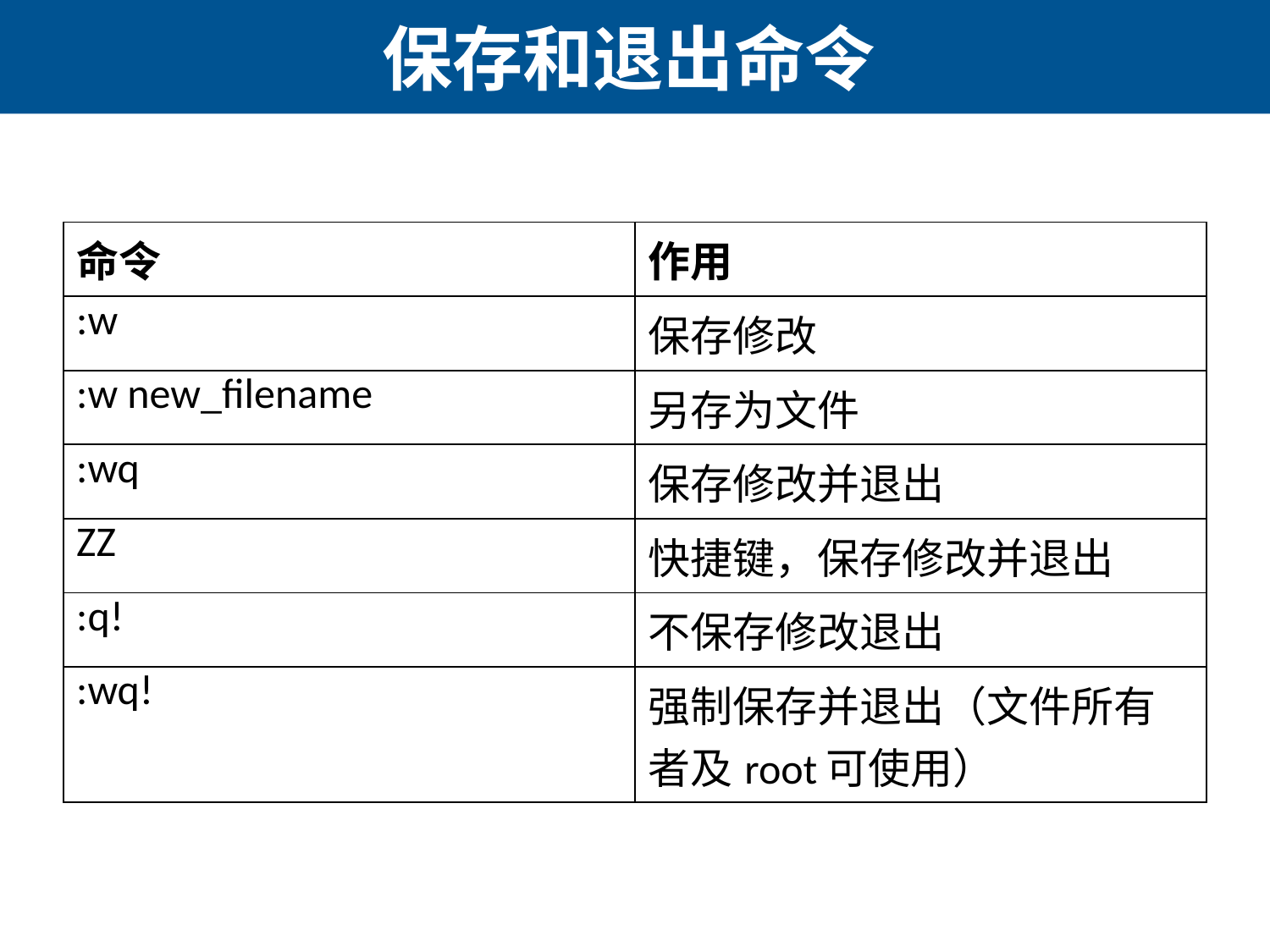

# 保存和退出命令
| 命令 | 作用 |
| --- | --- |
| :w | 保存修改 |
| :w new\_filename | 另存为文件 |
| :wq | 保存修改并退出 |
| ZZ | 快捷键，保存修改并退出 |
| :q! | 不保存修改退出 |
| :wq! | 强制保存并退出（文件所有者及root可使用） |